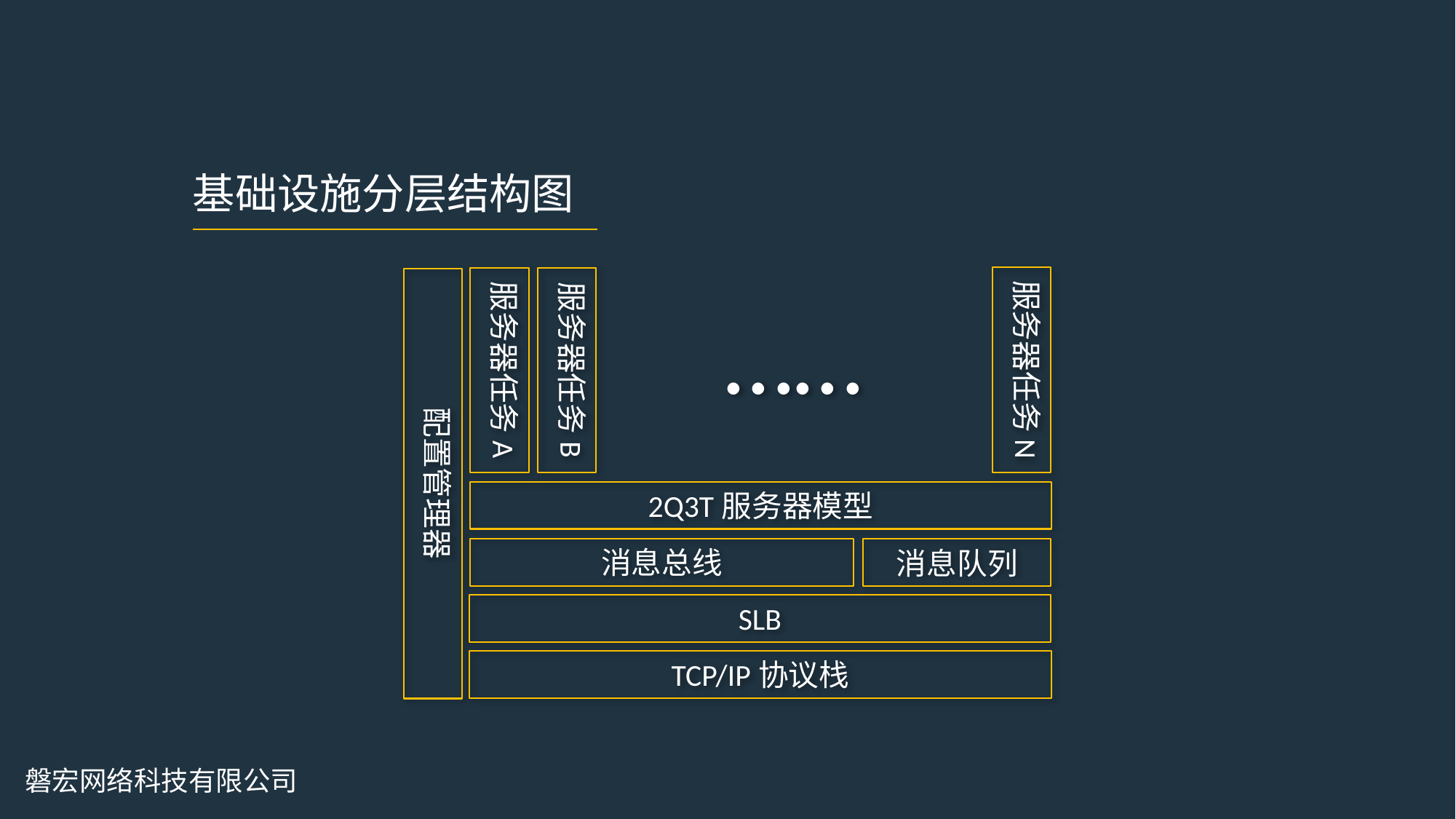

基础设施分层结构图
服务器任务N
服务器任务B
服务器任务A
配置管理器
……
2Q3T服务器模型
消息总线
消息队列
SLB
TCP/IP协议栈

磐宏网络科技有限公司